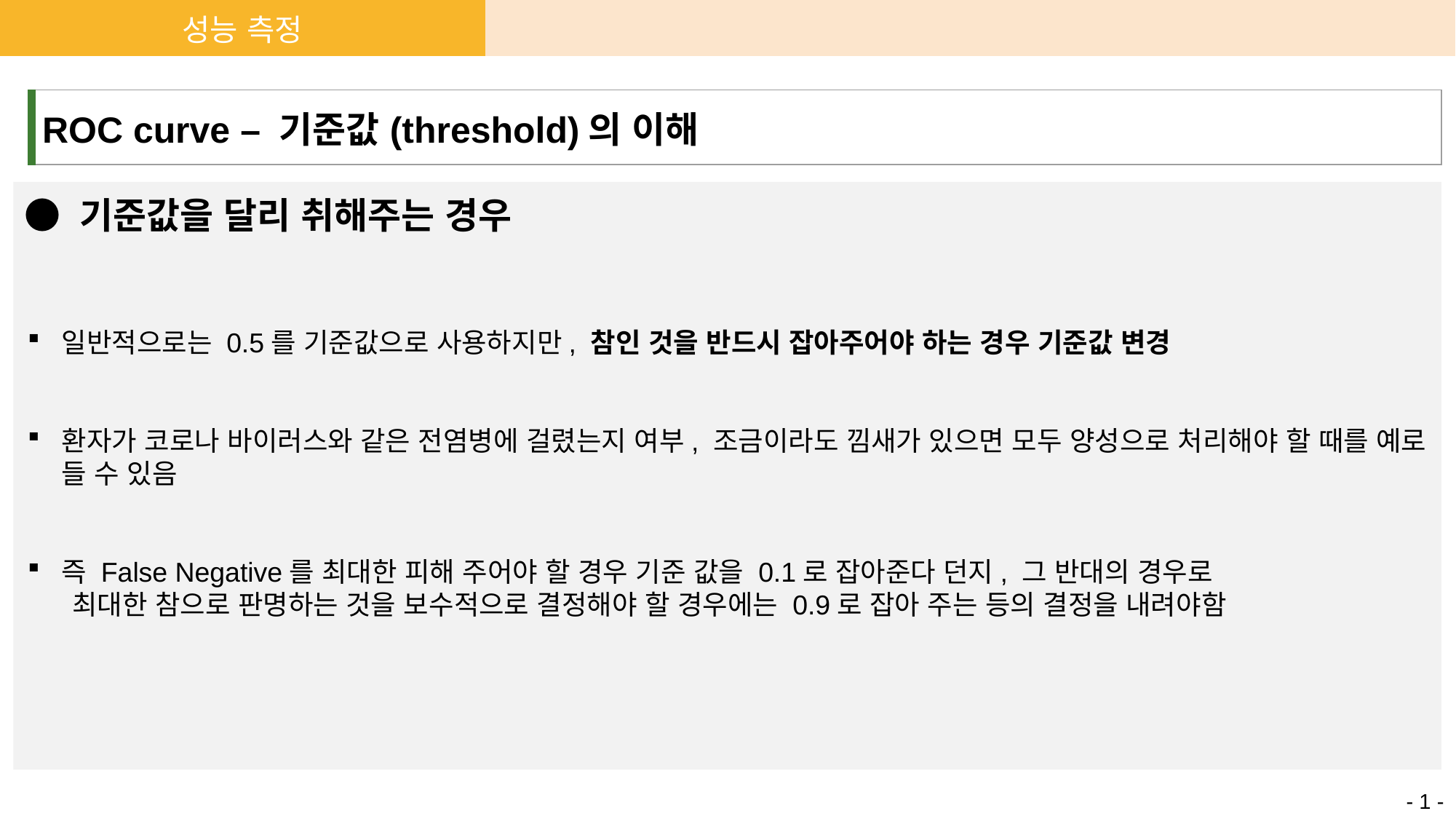

| 성능 측정 |  |  |  |
| --- | --- | --- | --- |
| ROC curve – 기준값(threshold)의 이해 |
| --- |
● 기준값을 달리 취해주는 경우

일반적으로는 0.5를 기준값으로 사용하지만, 참인 것을 반드시 잡아주어야 하는 경우 기준값 변경

환자가 코로나 바이러스와 같은 전염병에 걸렸는지 여부, 조금이라도 낌새가 있으면 모두 양성으로 처리해야 할 때를 예로 들 수 있음

즉 False Negative를 최대한 피해 주어야 할 경우 기준 값을 0.1로 잡아준다 던지, 그 반대의 경우로
     최대한 참으로 판명하는 것을 보수적으로 결정해야 할 경우에는 0.9로 잡아 주는 등의 결정을 내려야함
- 1 -